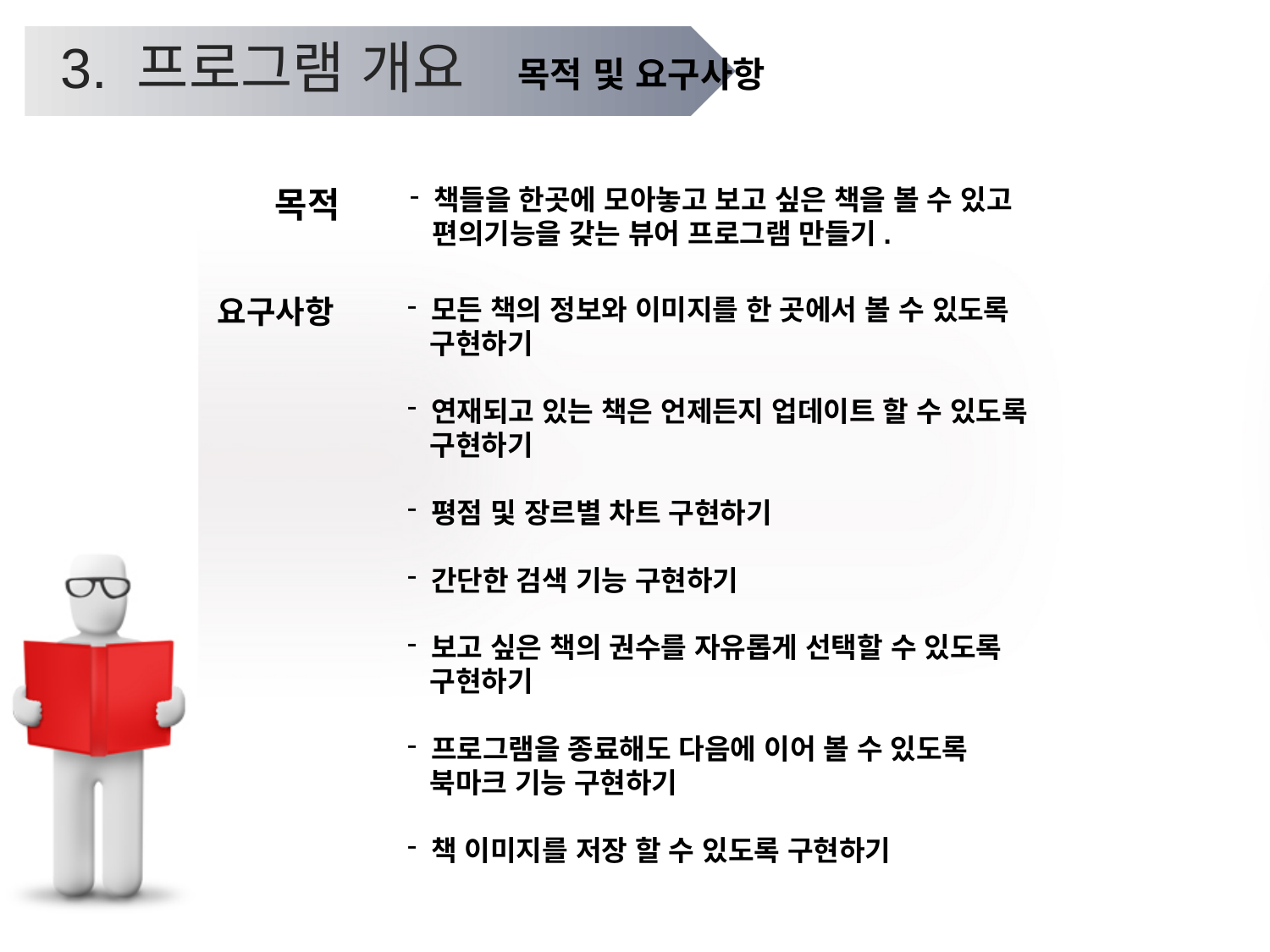

3. 프로그램 개요
목적 및 요구사항
목적
 책들을 한곳에 모아놓고 보고 싶은 책을 볼 수 있고
  편의기능을 갖는 뷰어 프로그램 만들기.
요구사항
 모든 책의 정보와 이미지를 한 곳에서 볼 수 있도록
  구현하기

 연재되고 있는 책은 언제든지 업데이트 할 수 있도록
  구현하기

 평점 및 장르별 차트 구현하기

 간단한 검색 기능 구현하기

 보고 싶은 책의 권수를 자유롭게 선택할 수 있도록
  구현하기

 프로그램을 종료해도 다음에 이어 볼 수 있도록
  북마크 기능 구현하기

 책 이미지를 저장 할 수 있도록 구현하기